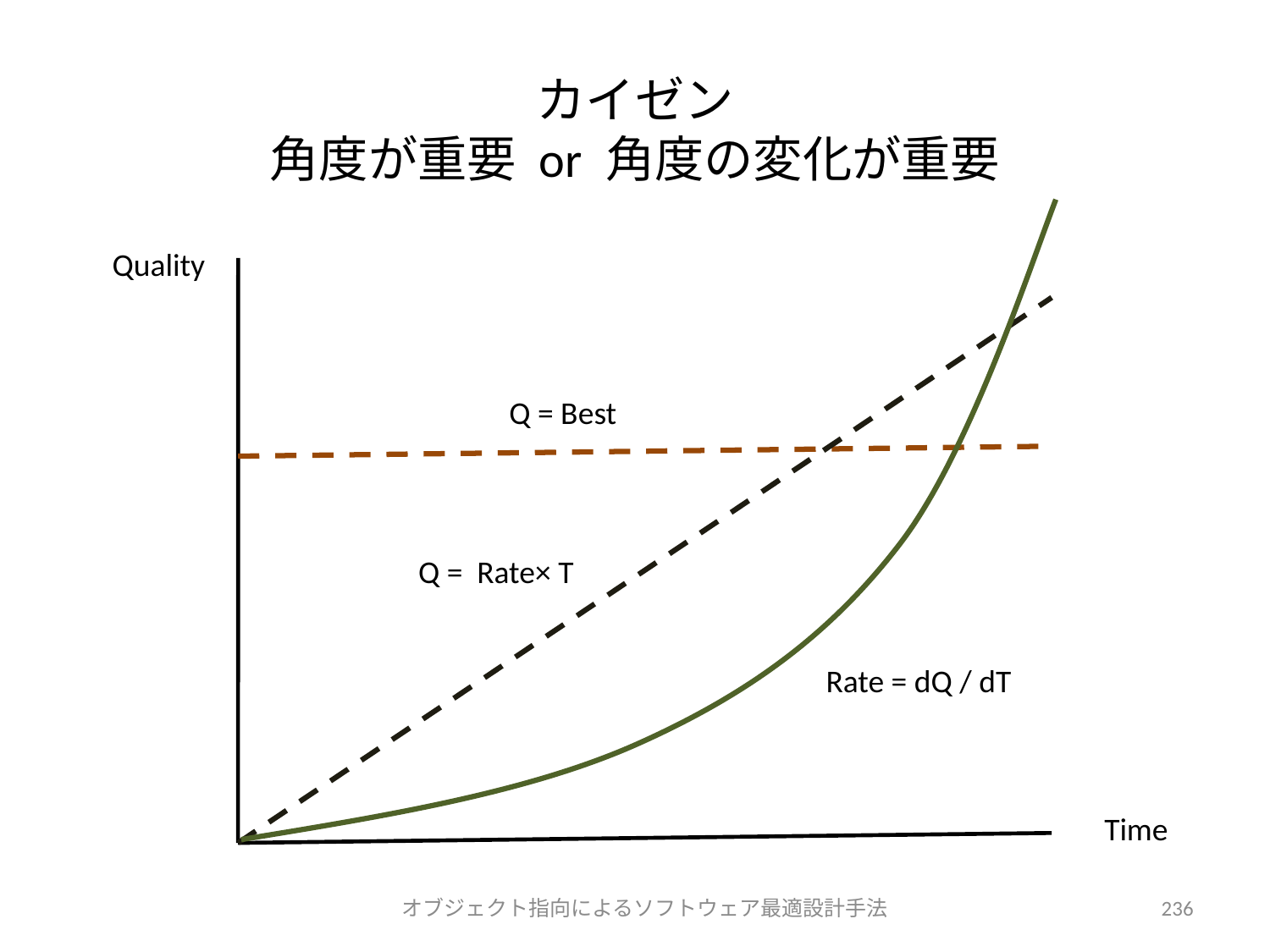

# カイゼン 角度が重要 or 角度の変化が重要

Quality
Q = Best
Q =  Rate× T
Rate = dQ / dT
Time
オブジェクト指向によるソフトウェア最適設計手法
236